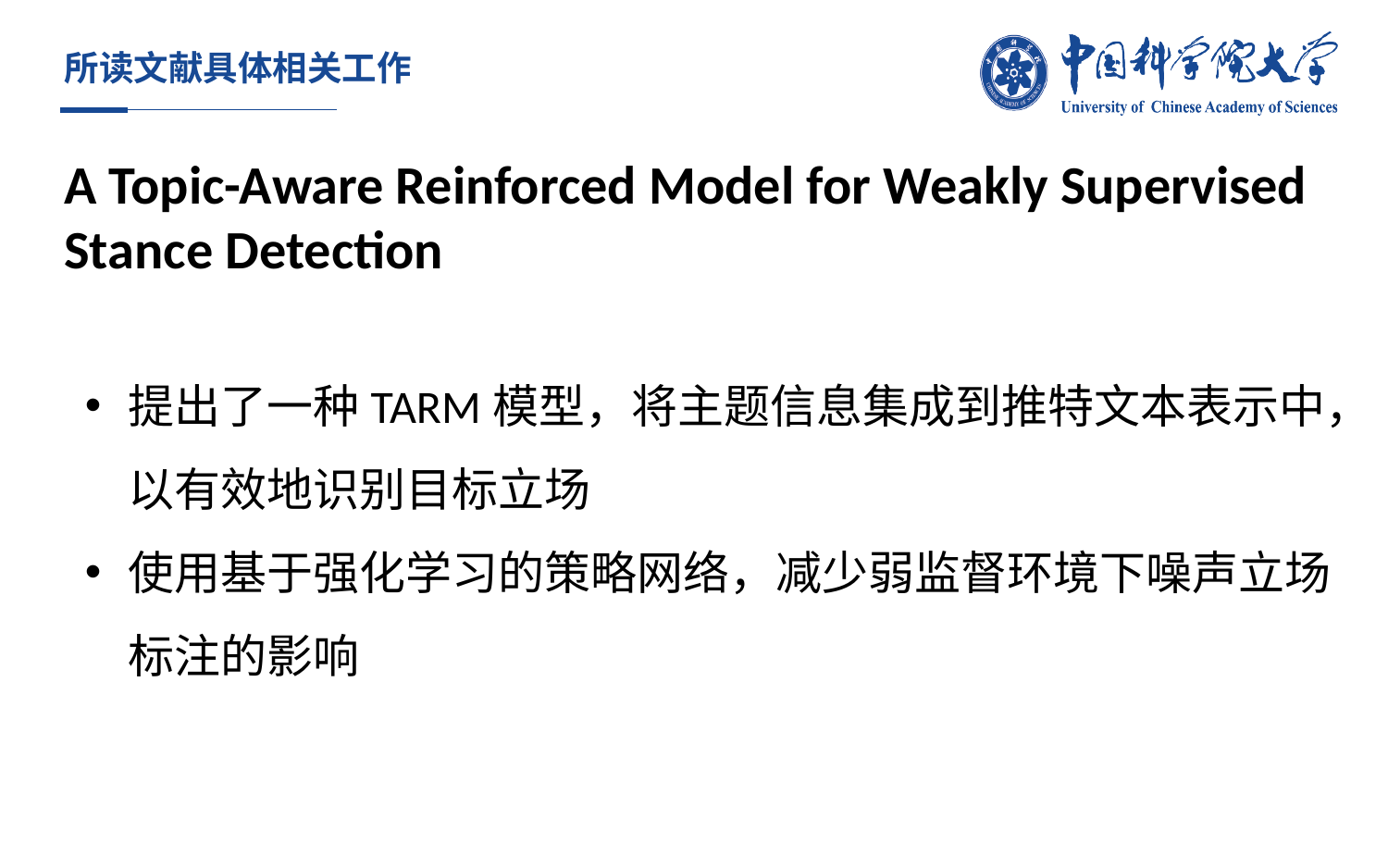

# 所读文献具体相关工作
A Topic-Aware Reinforced Model for Weakly Supervised Stance Detection
提出了一种TARM模型，将主题信息集成到推特文本表示中，以有效地识别目标立场
使用基于强化学习的策略网络，减少弱监督环境下噪声立场标注的影响